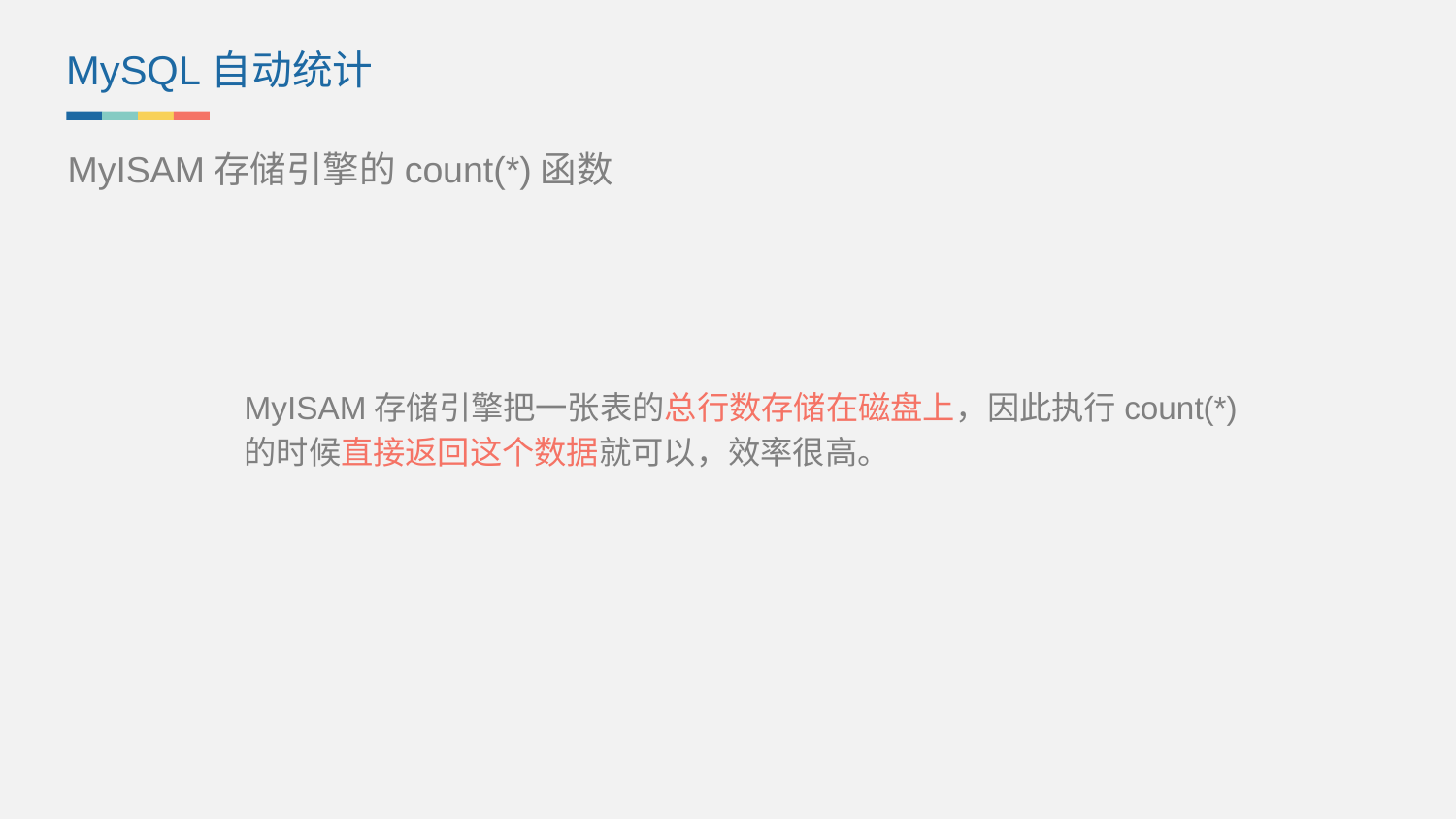

MySQL自动统计

MyISAM存储引擎的count(*)函数
MyISAM存储引擎把一张表的总行数存储在磁盘上，因此执行count(*)
的时候直接返回这个数据就可以，效率很高。